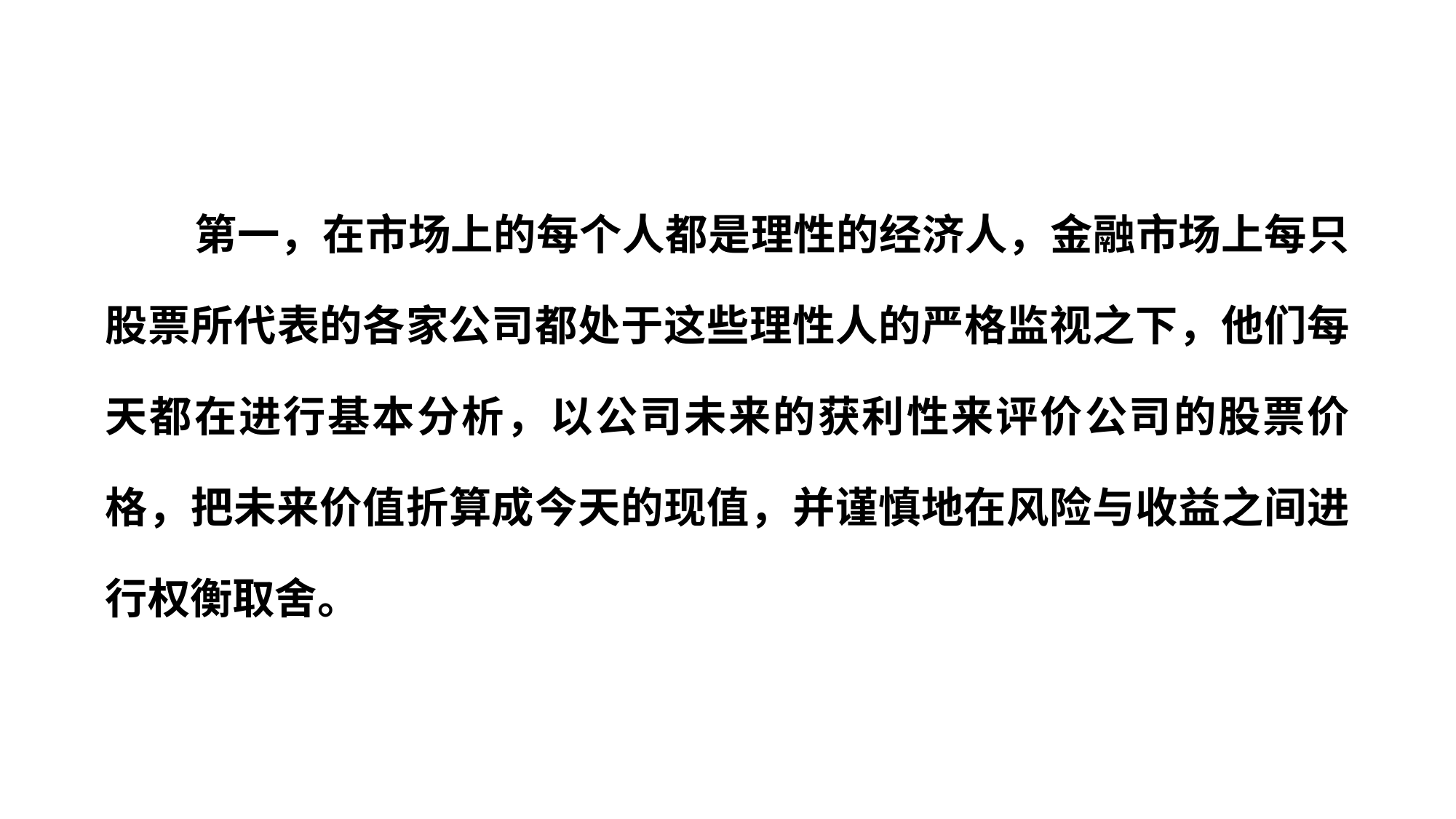

第一，在市场上的每个人都是理性的经济人，金融市场上每只股票所代表的各家公司都处于这些理性人的严格监视之下，他们每天都在进行基本分析，以公司未来的获利性来评价公司的股票价格，把未来价值折算成今天的现值，并谨慎地在风险与收益之间进行权衡取舍。